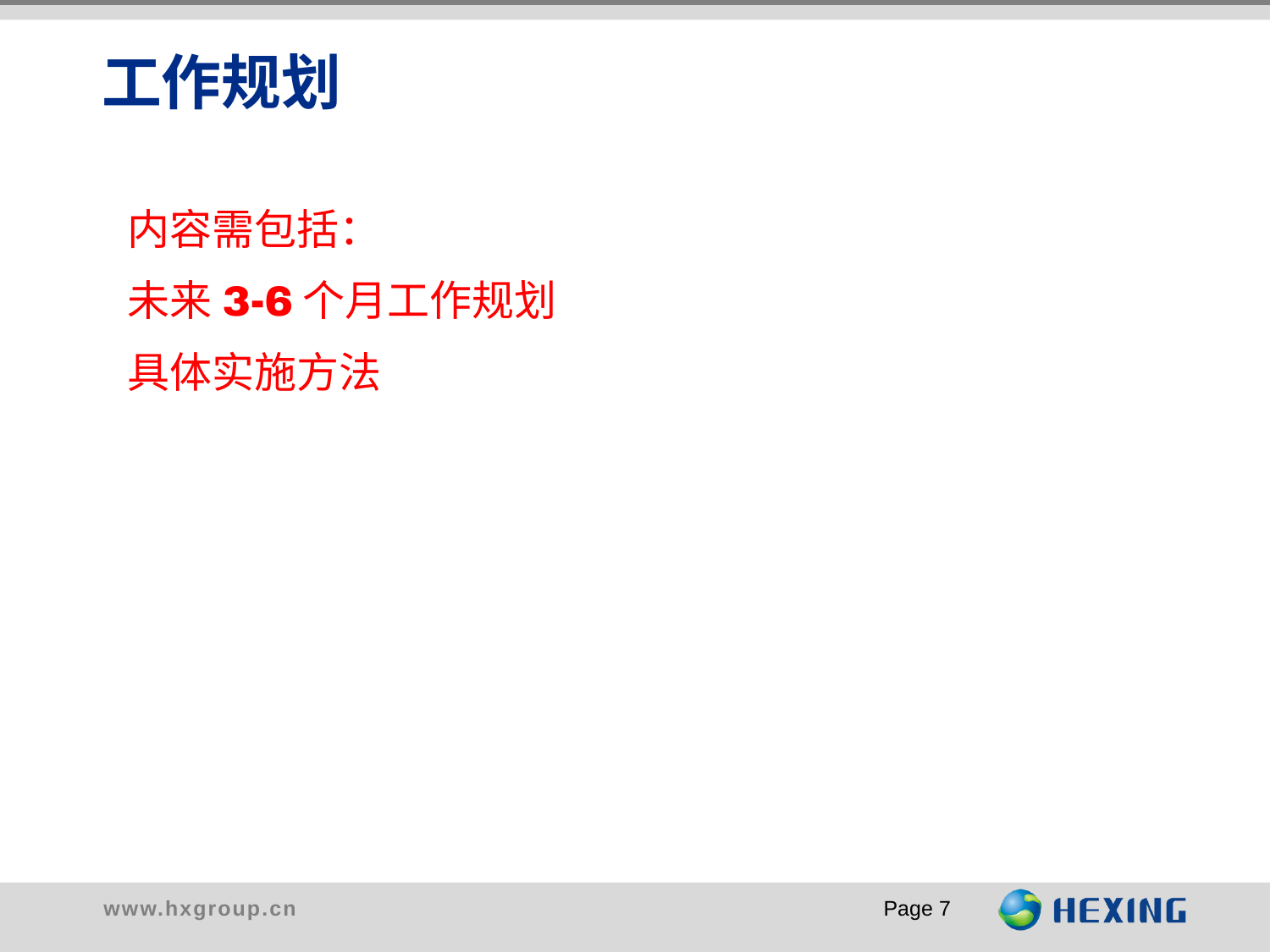

# 工作规划
内容需包括：
未来3-6个月工作规划
具体实施方法
Page 7